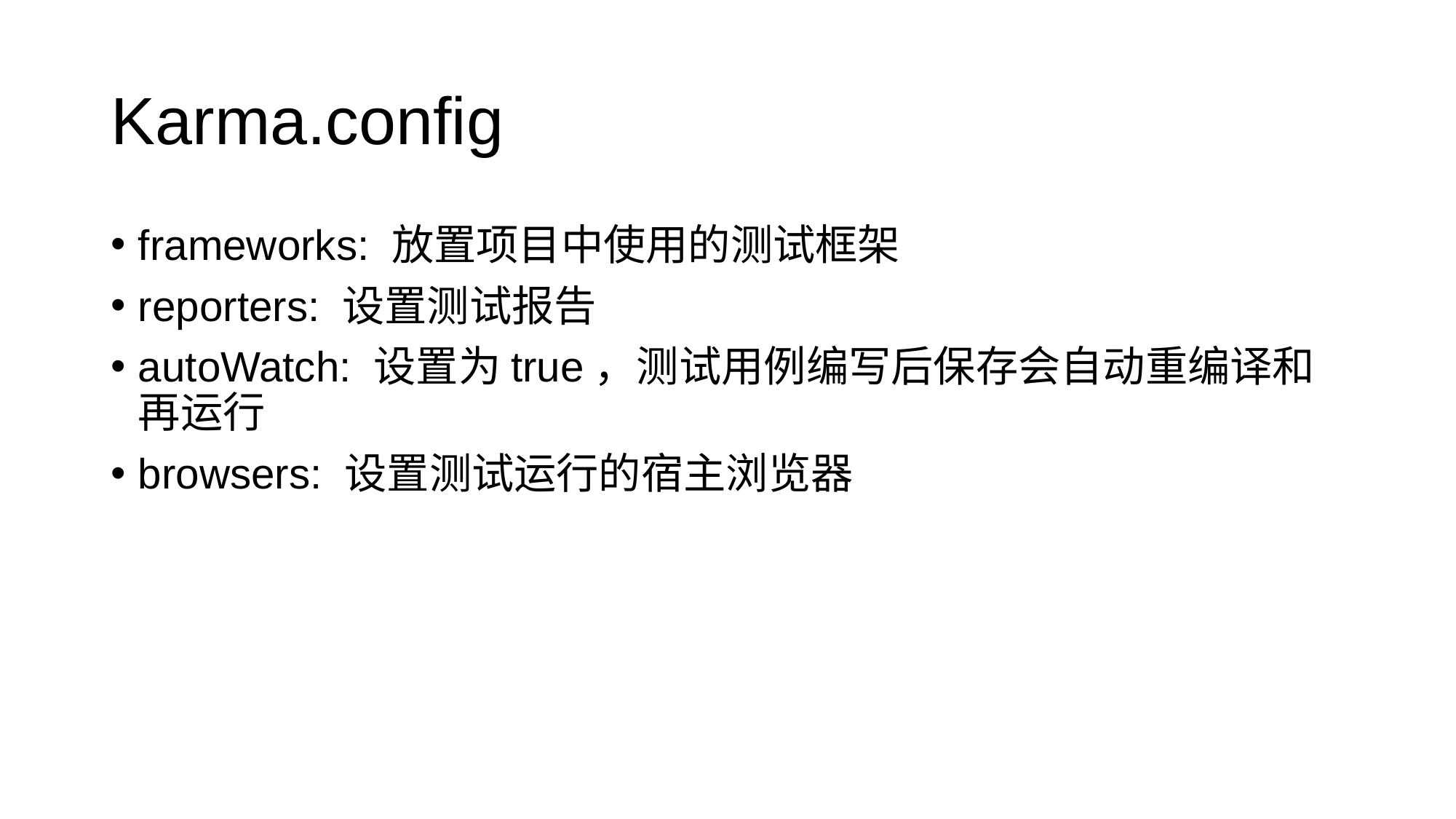

# Karma.config
frameworks: 放置项目中使用的测试框架
reporters: 设置测试报告
autoWatch: 设置为true，测试用例编写后保存会自动重编译和再运行
browsers: 设置测试运行的宿主浏览器